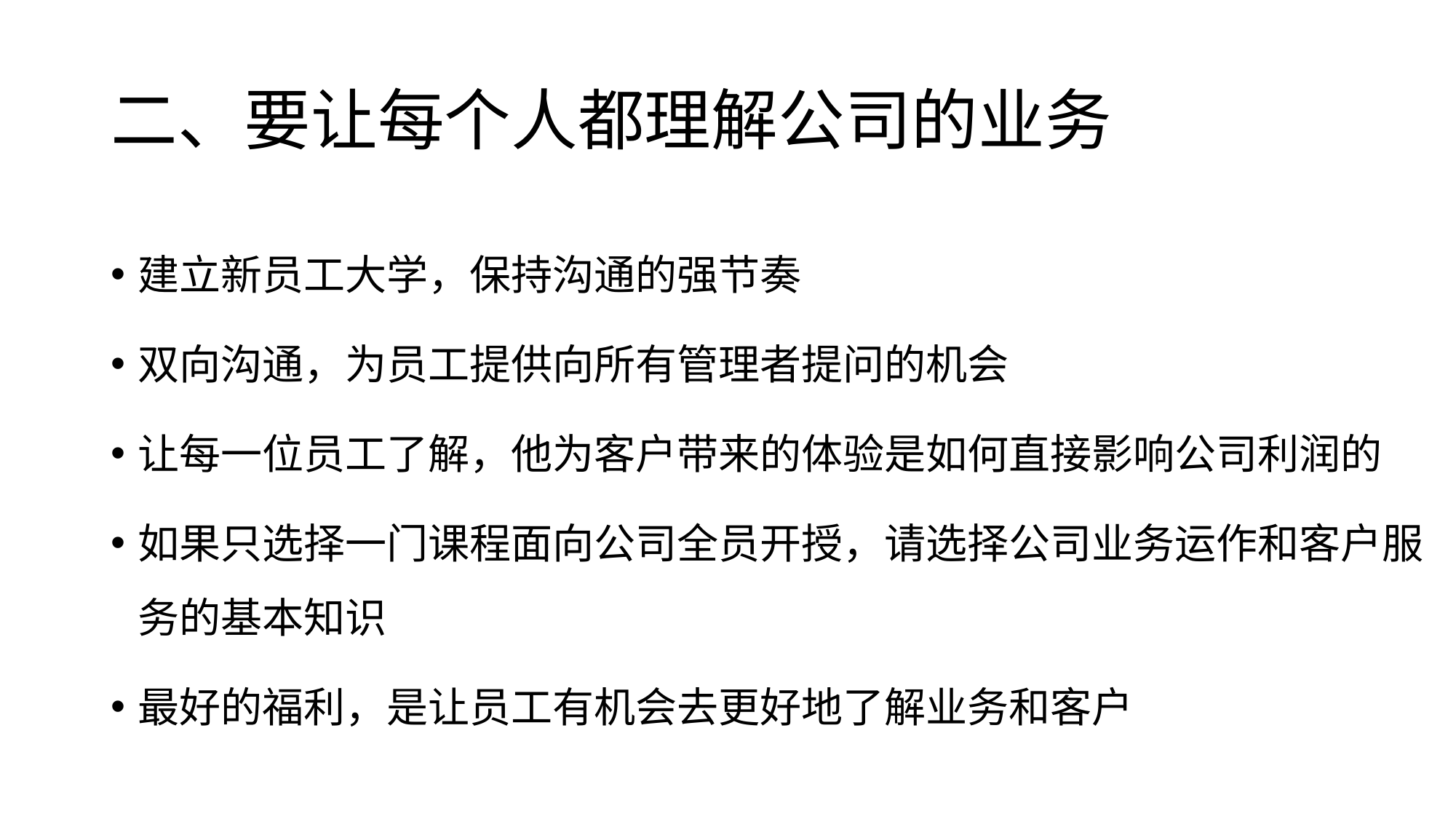

# 二、要让每个人都理解公司的业务
建立新员工大学，保持沟通的强节奏
双向沟通，为员工提供向所有管理者提问的机会
让每一位员工了解，他为客户带来的体验是如何直接影响公司利润的
如果只选择一门课程面向公司全员开授，请选择公司业务运作和客户服务的基本知识
最好的福利，是让员工有机会去更好地了解业务和客户